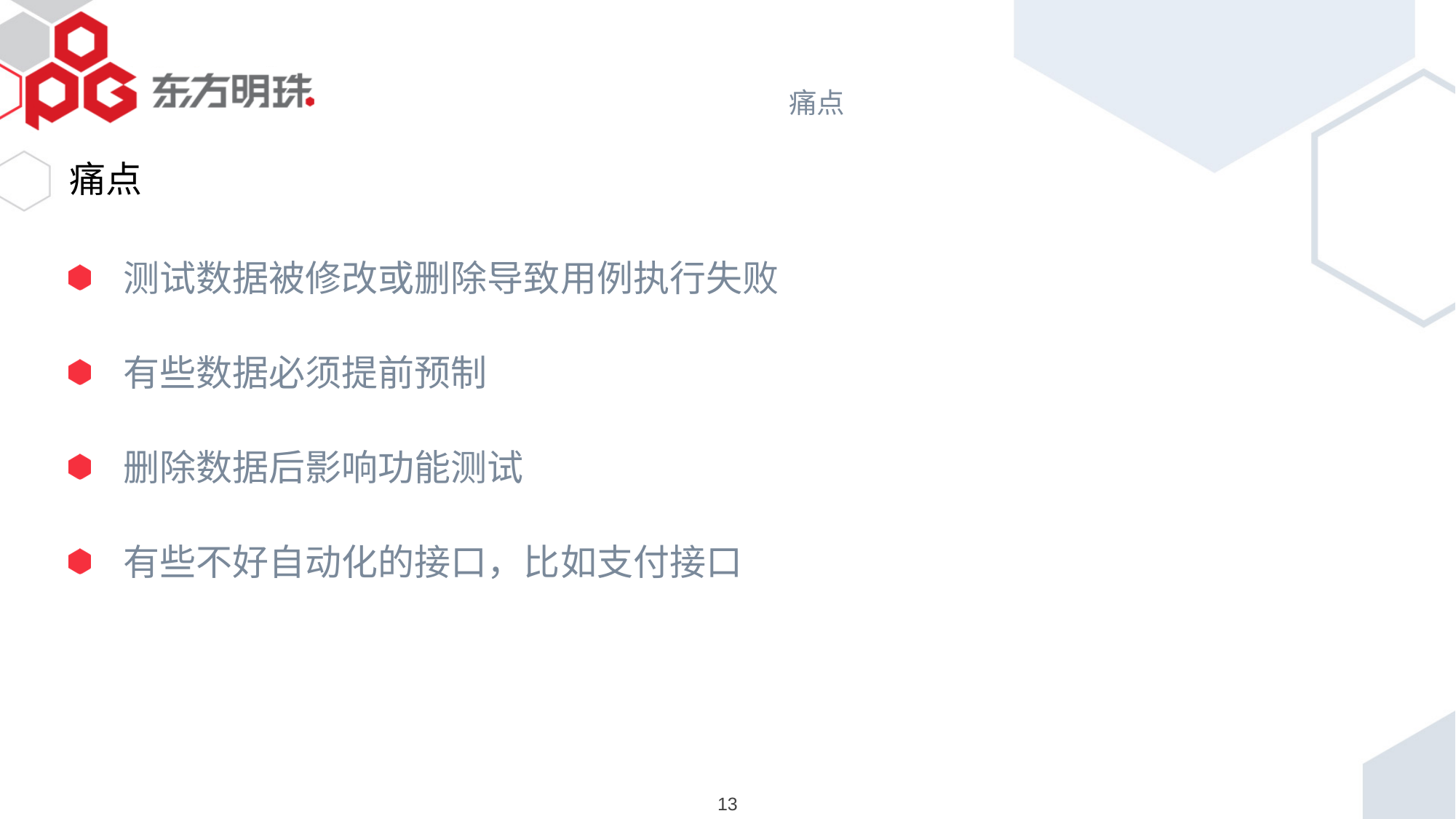

# 痛点
痛点
测试数据被修改或删除导致用例执行失败
有些数据必须提前预制
删除数据后影响功能测试
有些不好自动化的接口，比如支付接口

13